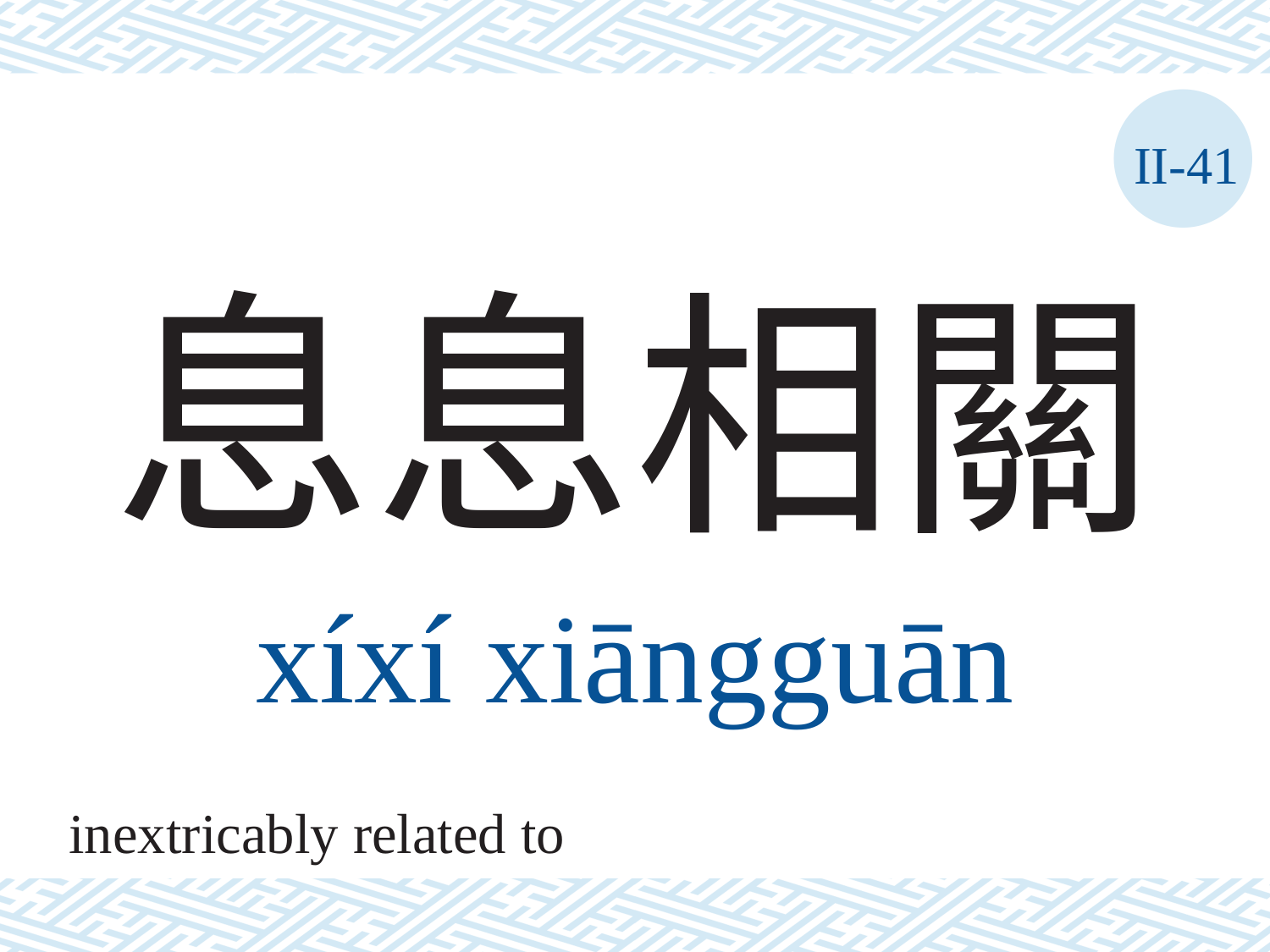

II-41
# 息息相關
xíxí	xiāngguān
inextricably related to